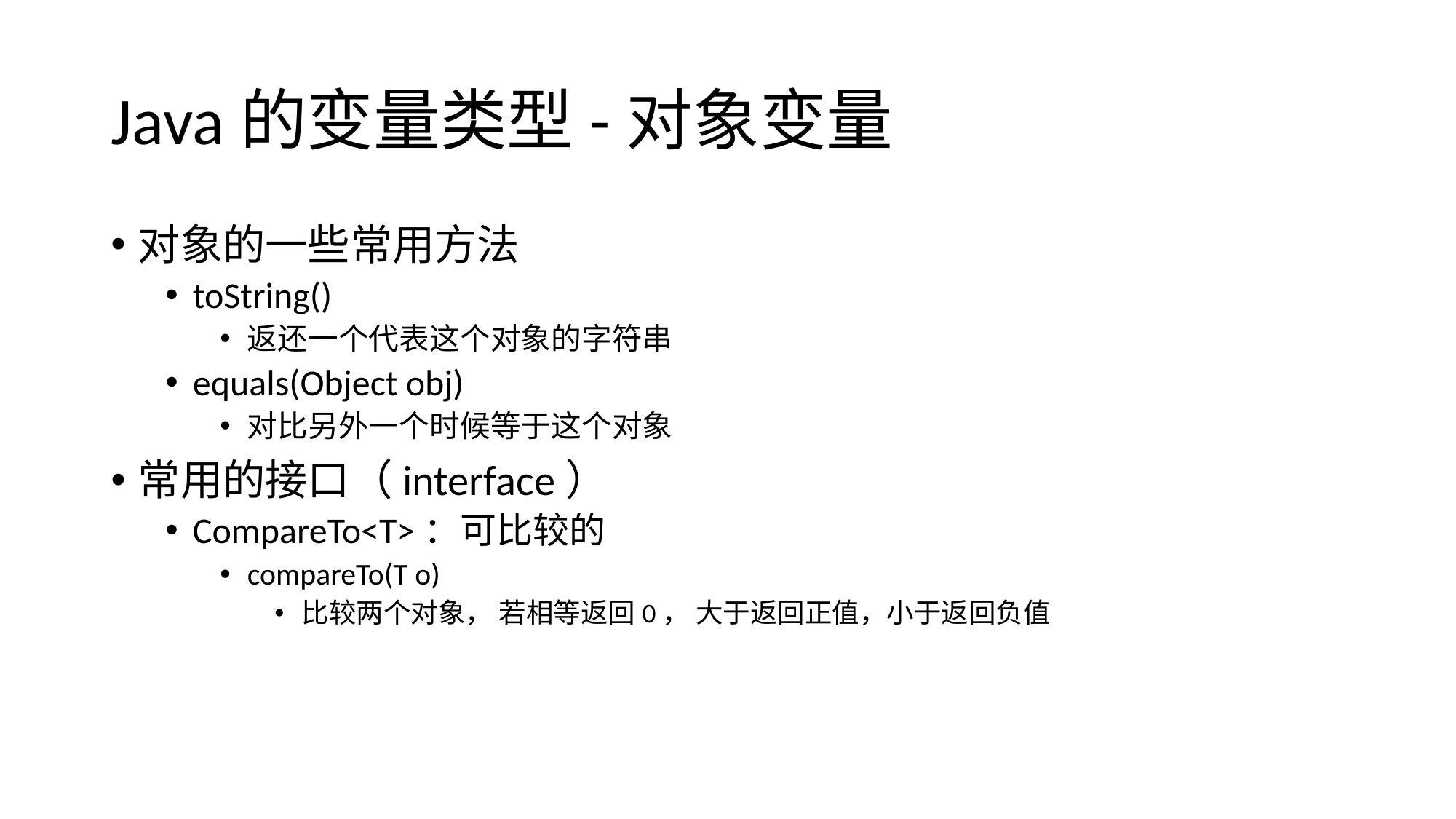

# Java的变量类型-对象变量
对象的一些常用方法
toString()
返还一个代表这个对象的字符串
equals(Object obj)
对比另外一个时候等于这个对象
常用的接口（interface）
CompareTo<T>：可比较的
compareTo(T o)
比较两个对象， 若相等返回0， 大于返回正值，小于返回负值